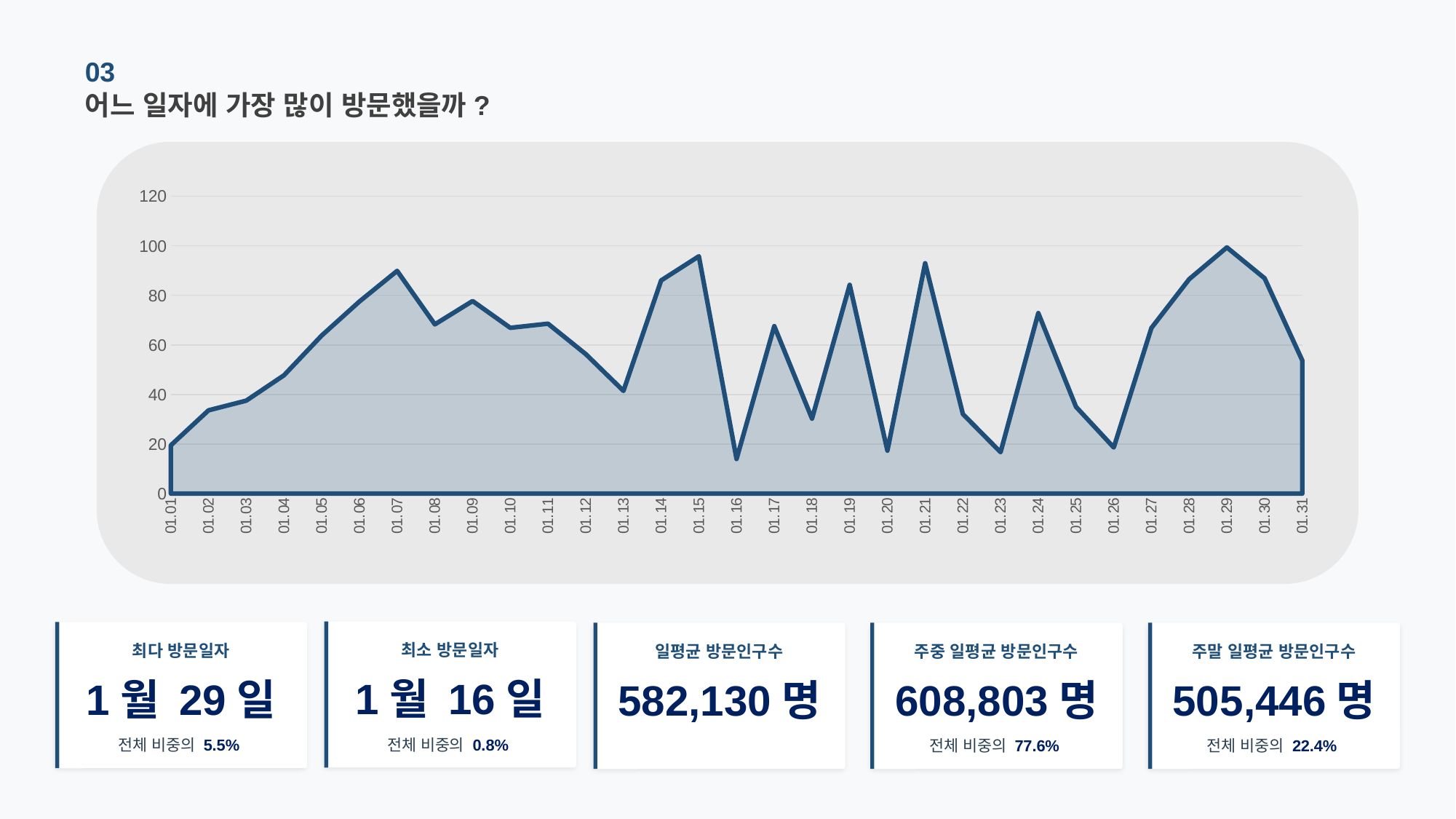

03
어느 일자에 가장 많이 방문했을까?

### Chart

| Category | 방문인구(명) |
|---|---|
| 01.01 | 19.4848 |
| 01.02 | 33.5829 |
| 01.03 | 37.4942 |
| 01.04 | 47.7241 |
| 01.05 | 63.7682 |
| 01.06 | 77.4591 |
| 01.07 | 89.8232 |
| 01.08 | 68.2614 |
| 01.09 | 77.6792 |
| 01.10 | 66.8791 |
| 01.11 | 68.5397 |
| 01.12 | 56.2899 |
| 01.13 | 41.4189 |
| 01.14 | 85.9788 |
| 01.15 | 95.7294 |
| 01.16 | 13.9686 |
| 01.17 | 67.5509 |
| 01.18 | 30.2387 |
| 01.19 | 84.1892 |
| 01.20 | 17.3469 |
| 01.21 | 92.9048 |
| 01.22 | 32.0788 |
| 01.23 | 16.7101 |
| 01.24 | 72.8048 |
| 01.25 | 35.0002 |
| 01.26 | 18.6067 |
| 01.27 | 66.8172 |
| 01.28 | 86.4875 |
| 01.29 | 99.2839 |
| 01.30 | 86.8409 |
| 01.31 | 53.6612 |

최소 방문일자
최다 방문일자
주말 일평균 방문인구수
일평균 방문인구수
주중 일평균 방문인구수
1월 16일
1월 29일
505,446명
582,130명
608,803명
전체 비중의 0.8%
전체 비중의 5.5%
전체 비중의 22.4%
전체 비중의 77.6%